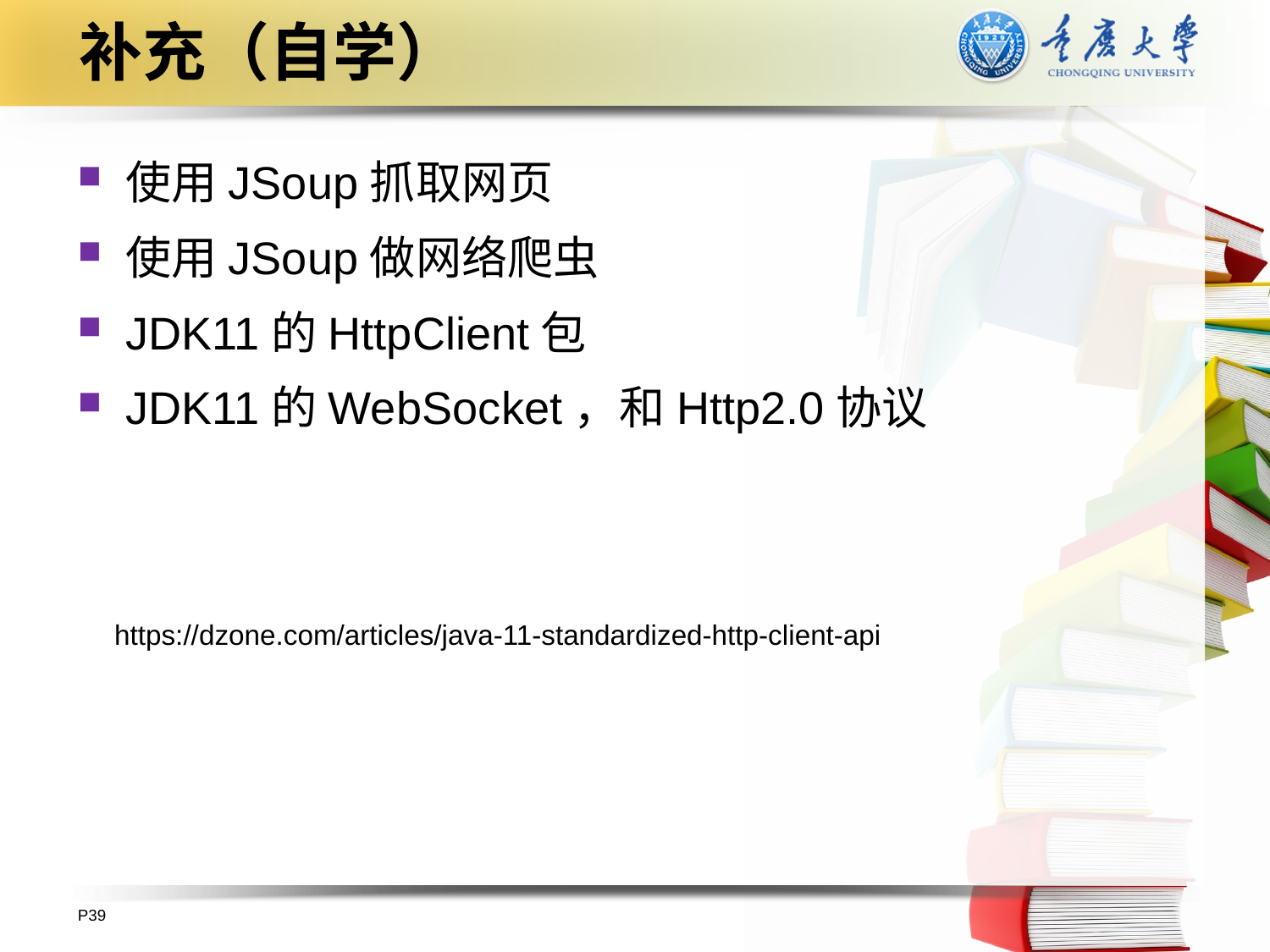

# 补充（自学）
使用JSoup抓取网页
使用JSoup做网络爬虫
JDK11的HttpClient包
JDK11的WebSocket，和Http2.0协议
https://dzone.com/articles/java-11-standardized-http-client-api
P39